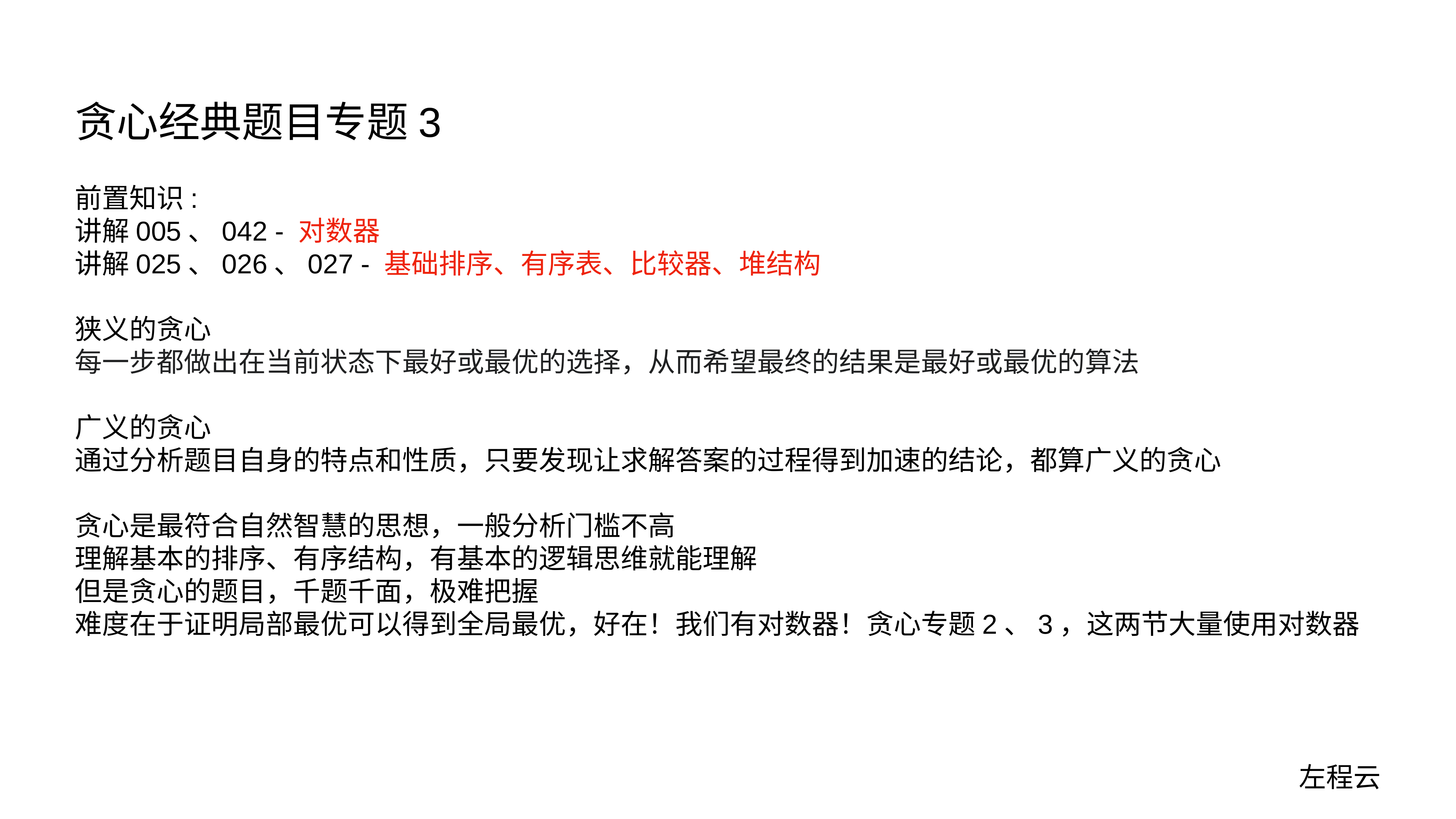

# 贪心经典题目专题3
前置知识:
讲解005、042 - 对数器
讲解025、026、027 - 基础排序、有序表、比较器、堆结构

狭义的贪心
每一步都做出在当前状态下最好或最优的选择，从而希望最终的结果是最好或最优的算法

广义的贪心
通过分析题目自身的特点和性质，只要发现让求解答案的过程得到加速的结论，都算广义的贪心

贪心是最符合自然智慧的思想，一般分析门槛不高
理解基本的排序、有序结构，有基本的逻辑思维就能理解
但是贪心的题目，千题千面，极难把握
难度在于证明局部最优可以得到全局最优，好在！我们有对数器！贪心专题2、3，这两节大量使用对数器
左程云